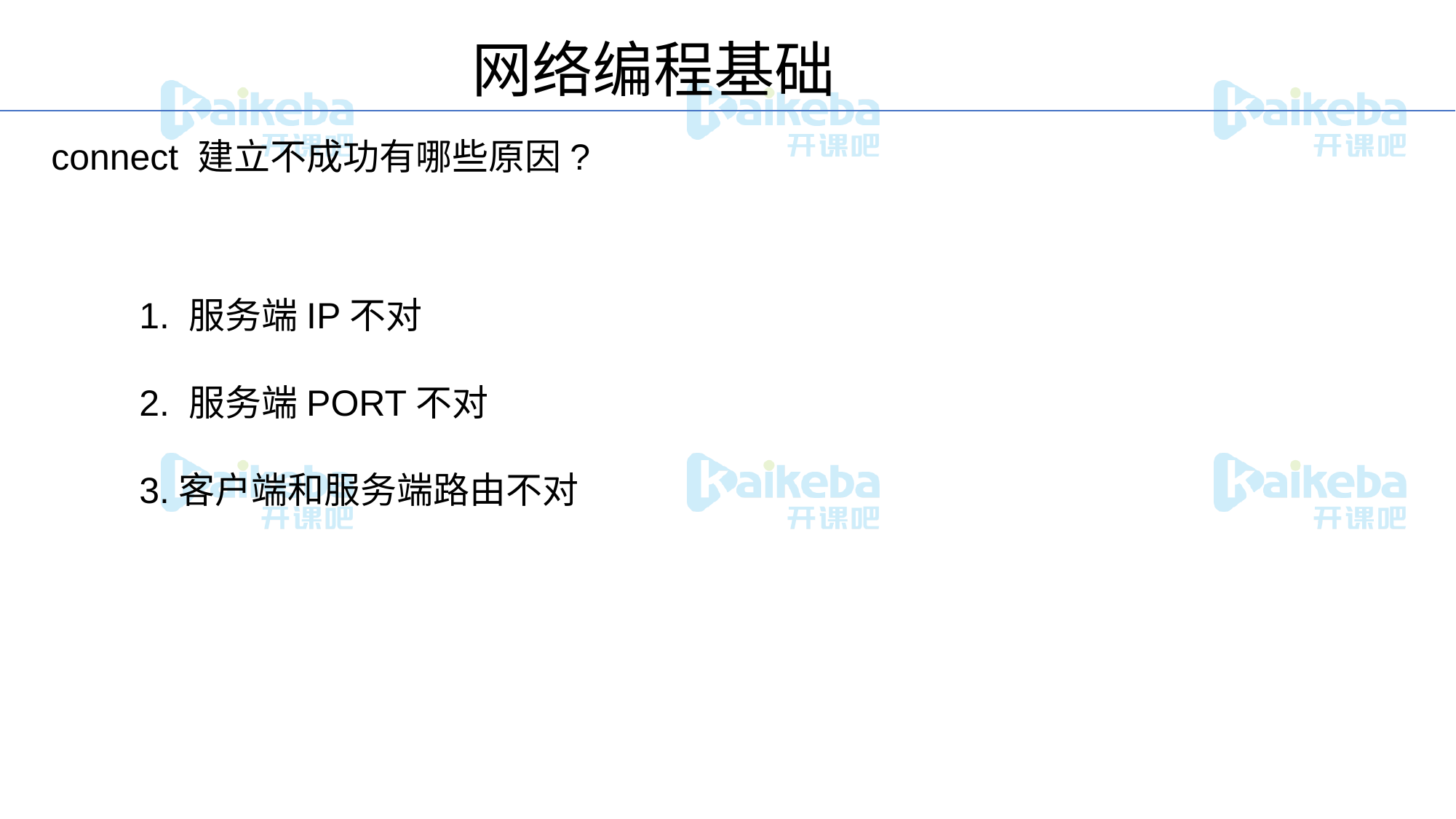

网络编程基础
 connect 建立不成功有哪些原因?

1. 服务端IP不对

2. 服务端PORT不对

3.客户端和服务端路由不对